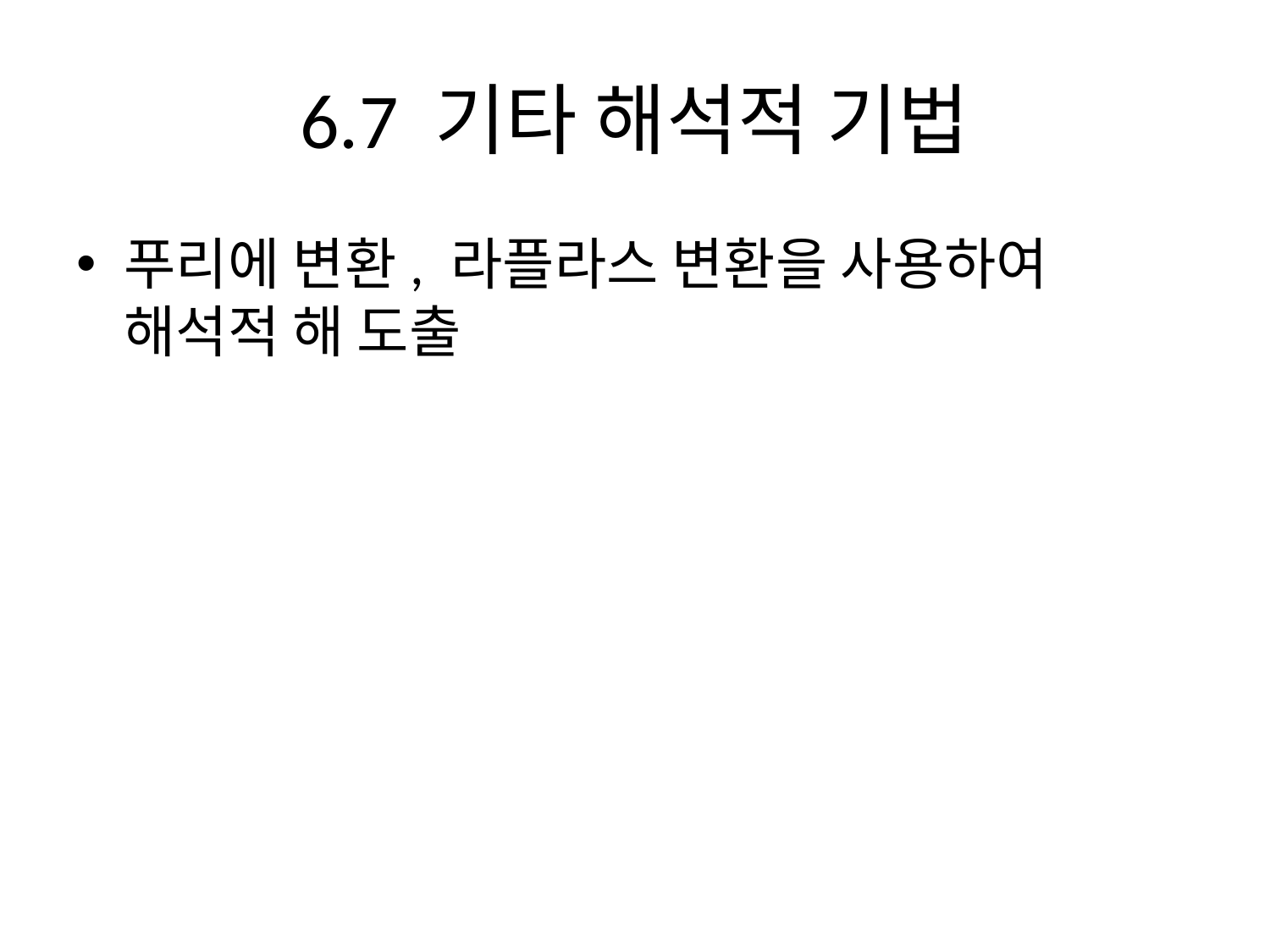

# 6.7 기타 해석적 기법
푸리에 변환, 라플라스 변환을 사용하여 해석적 해 도출